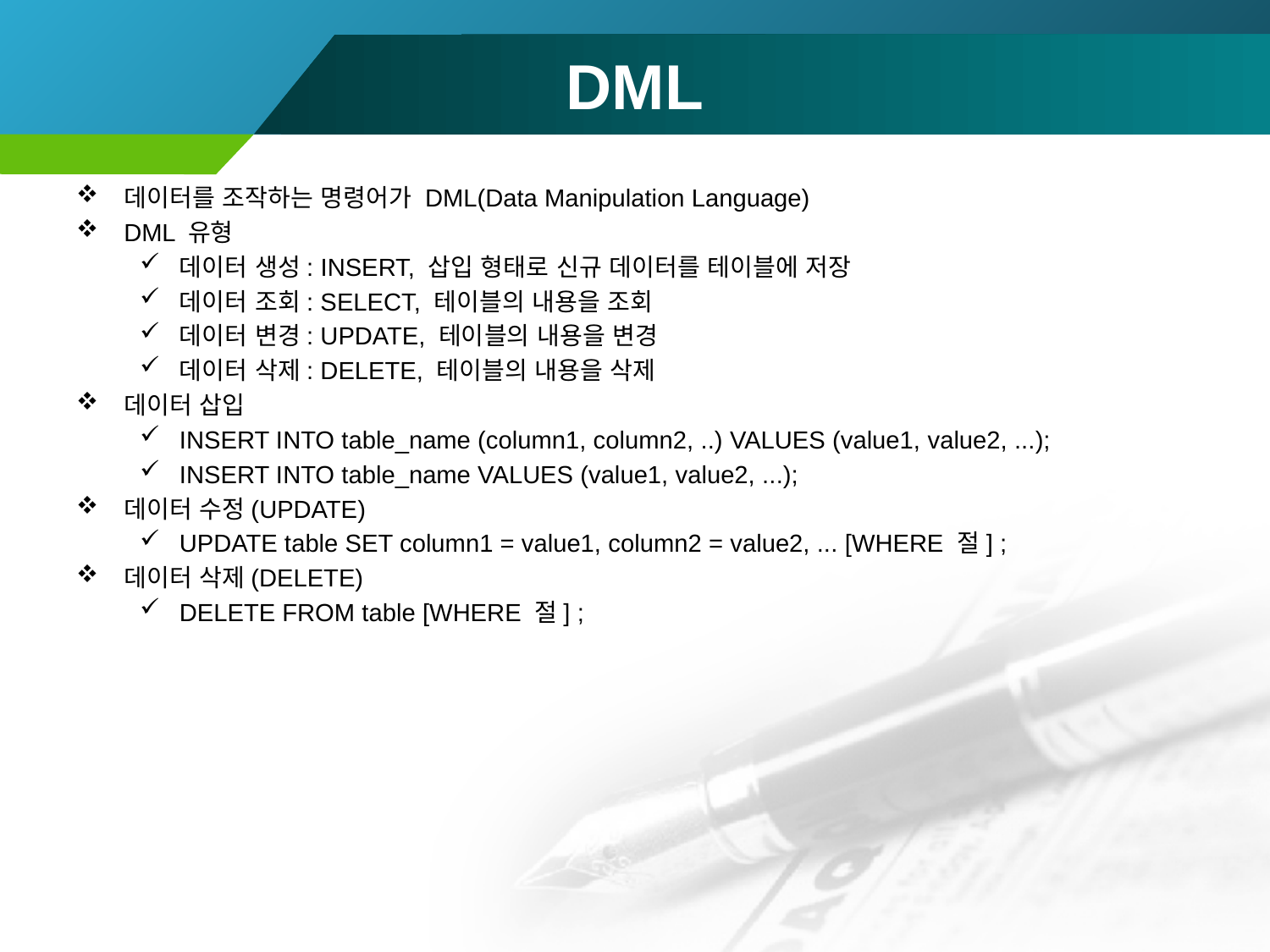

# DML
데이터를 조작하는 명령어가 DML(Data Manipulation Language)
DML 유형
데이터 생성: INSERT, 삽입 형태로 신규 데이터를 테이블에 저장
데이터 조회: SELECT, 테이블의 내용을 조회
데이터 변경: UPDATE, 테이블의 내용을 변경
데이터 삭제: DELETE, 테이블의 내용을 삭제
데이터 삽입
INSERT INTO table_name (column1, column2, ..) VALUES (value1, value2, ...);
INSERT INTO table_name VALUES (value1, value2, ...);
데이터 수정(UPDATE)
UPDATE table SET column1 = value1, column2 = value2, ... [WHERE 절] ;
데이터 삭제(DELETE)
DELETE FROM table [WHERE 절] ;